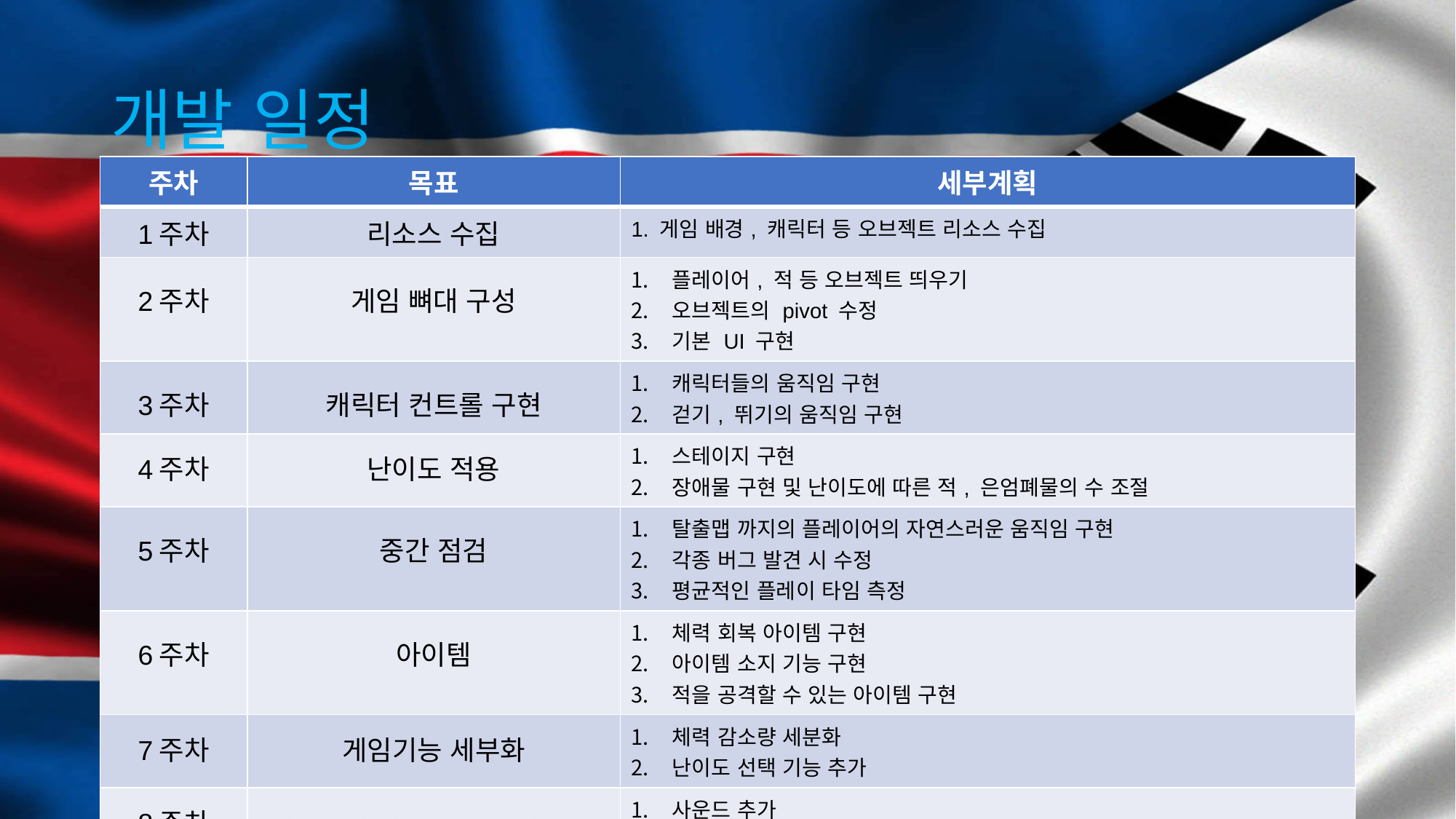

# 개발 일정
| 주차 | 목표 | 세부계획 |
| --- | --- | --- |
| 1주차 | 리소스 수집 | 1. 게임 배경, 캐릭터 등 오브젝트 리소스 수집 |
| 2주차 | 게임 뼈대 구성 | 플레이어, 적 등 오브젝트 띄우기 오브젝트의 pivot 수정 기본 UI 구현 |
| 3주차 | 캐릭터 컨트롤 구현 | 캐릭터들의 움직임 구현 걷기, 뛰기의 움직임 구현 |
| 4주차 | 난이도 적용 | 스테이지 구현 장애물 구현 및 난이도에 따른 적, 은엄폐물의 수 조절 |
| 5주차 | 중간 점검 | 탈출맵 까지의 플레이어의 자연스러운 움직임 구현 각종 버그 발견 시 수정 평균적인 플레이 타임 측정 |
| 6주차 | 아이템 | 체력 회복 아이템 구현 아이템 소지 기능 구현 적을 공격할 수 있는 아이템 구현 |
| 7주차 | 게임기능 세부화 | 체력 감소량 세분화 난이도 선택 기능 추가 |
| 8주차 | 사운드 추가, 난이도 세부화 | 사운드 추가 적의 움직임 다양화 |
| 9주차 | 마무리 | 1. 최종 테스트 및 릴리즈 |